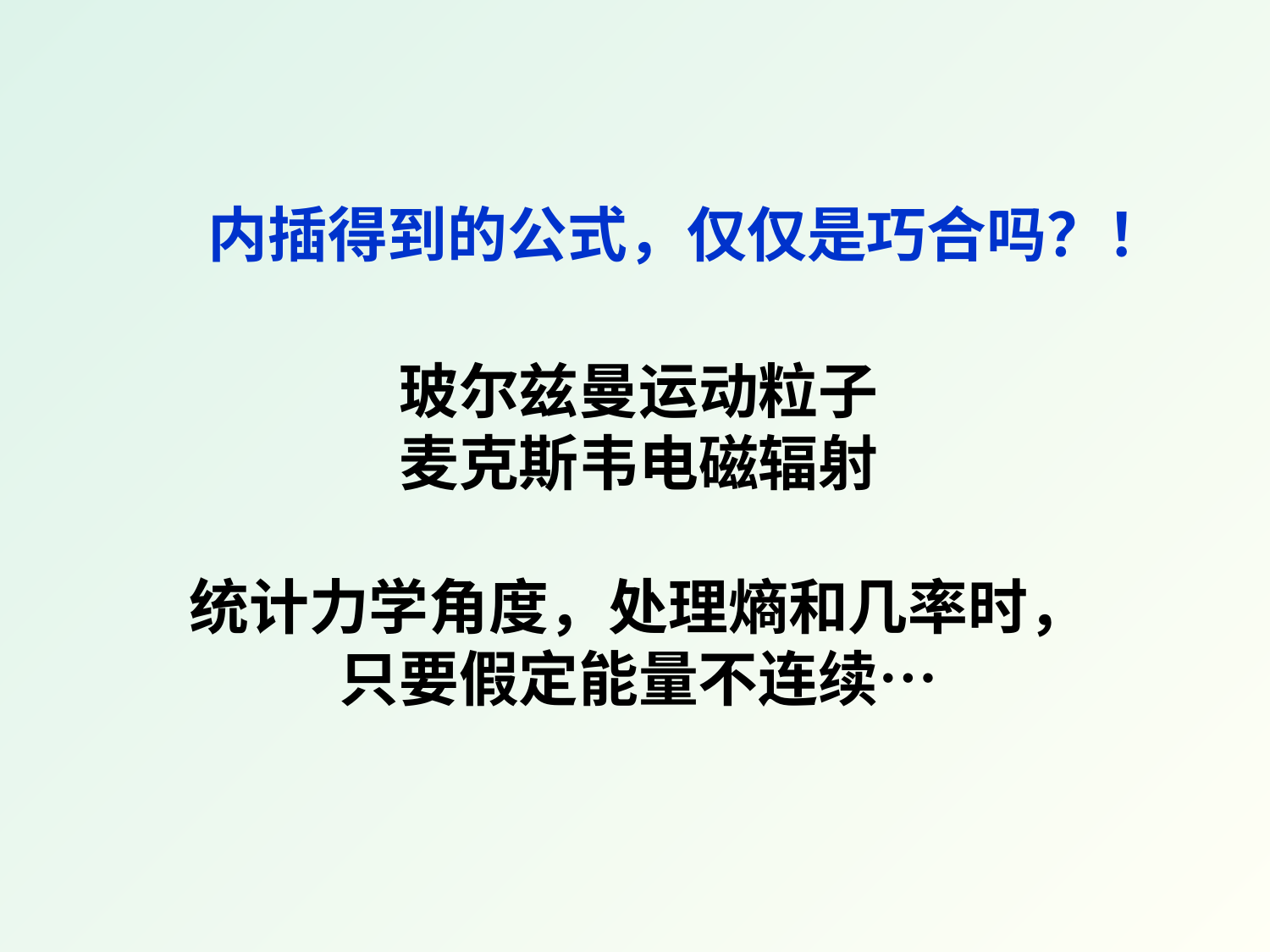

内插得到的公式，仅仅是巧合吗？！
玻尔兹曼运动粒子
麦克斯韦电磁辐射

统计力学角度，处理熵和几率时，只要假定能量不连续…